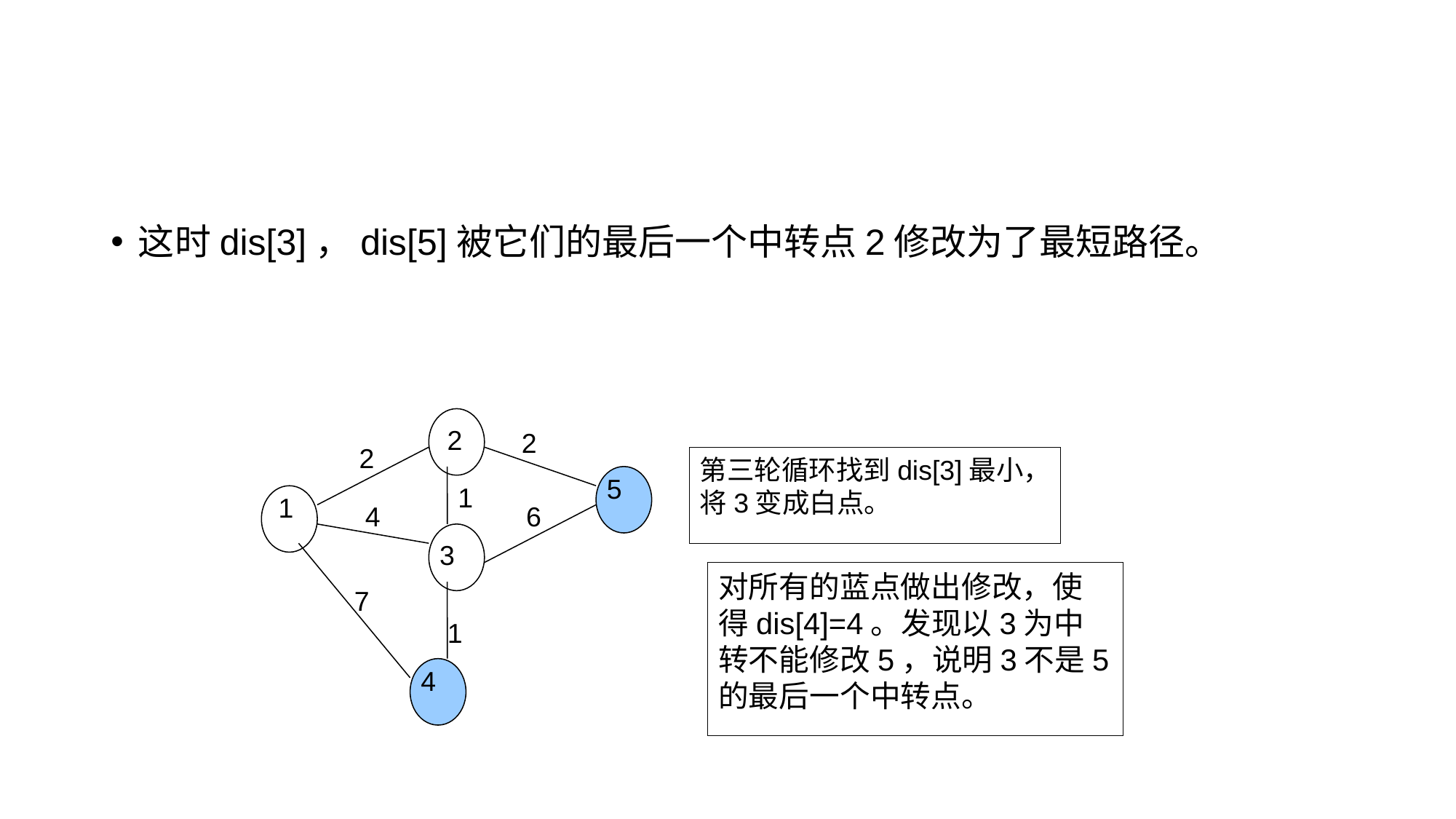

#
这时dis[3]，dis[5]被它们的最后一个中转点2修改为了最短路径。

2

2

2

5

1

1

4

6

3

7

1

4

第三轮循环找到dis[3]最小，将3变成白点。

对所有的蓝点做出修改，使得dis[4]=4。发现以3为中转不能修改5，说明3不是5的最后一个中转点。